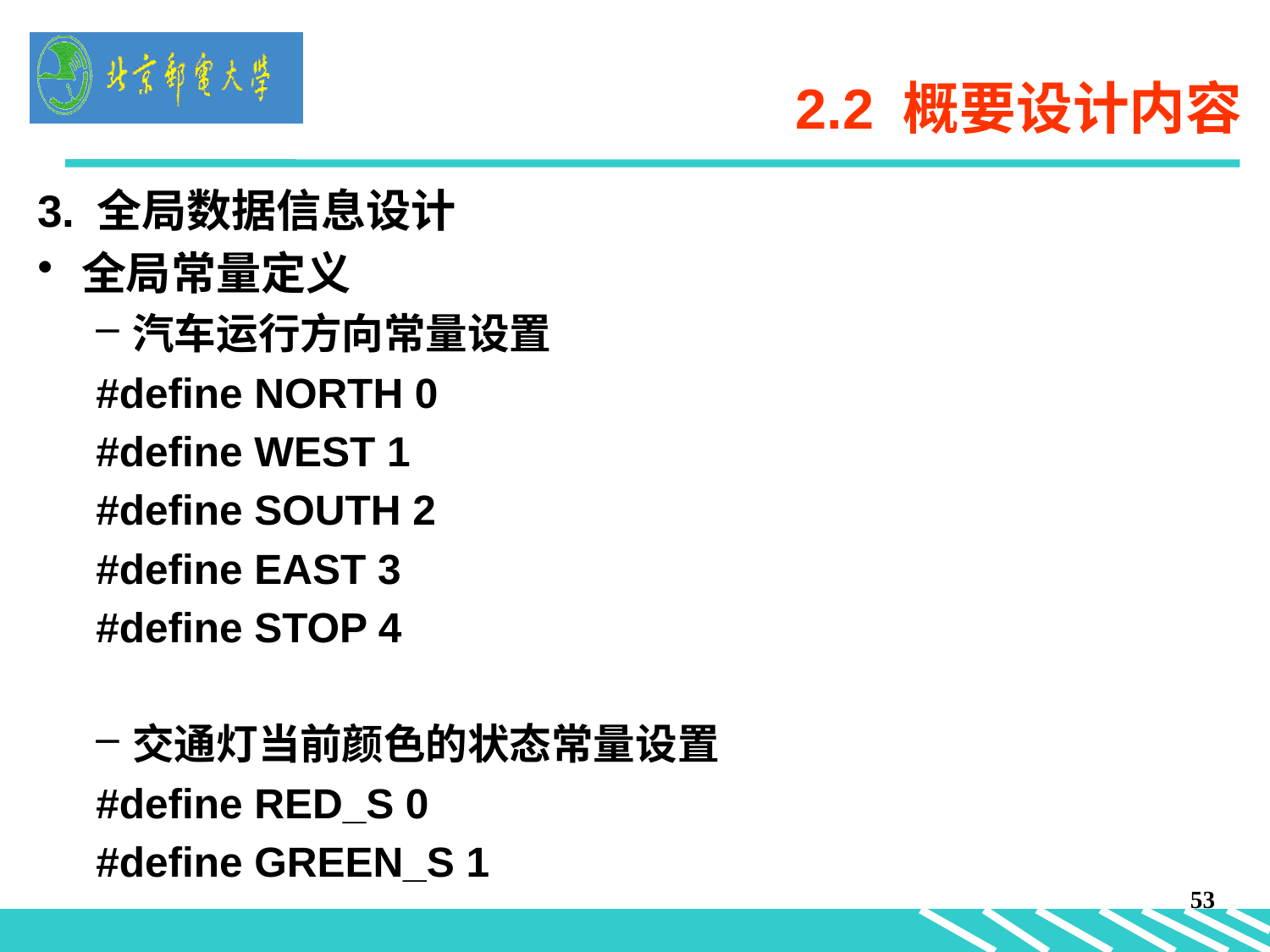

# 2.2 概要设计内容
3. 全局数据信息设计
全局常量定义
汽车运行方向常量设置
#define NORTH 0
#define WEST 1
#define SOUTH 2
#define EAST 3
#define STOP 4

交通灯当前颜色的状态常量设置
#define RED_S 0
#define GREEN_S 1

53